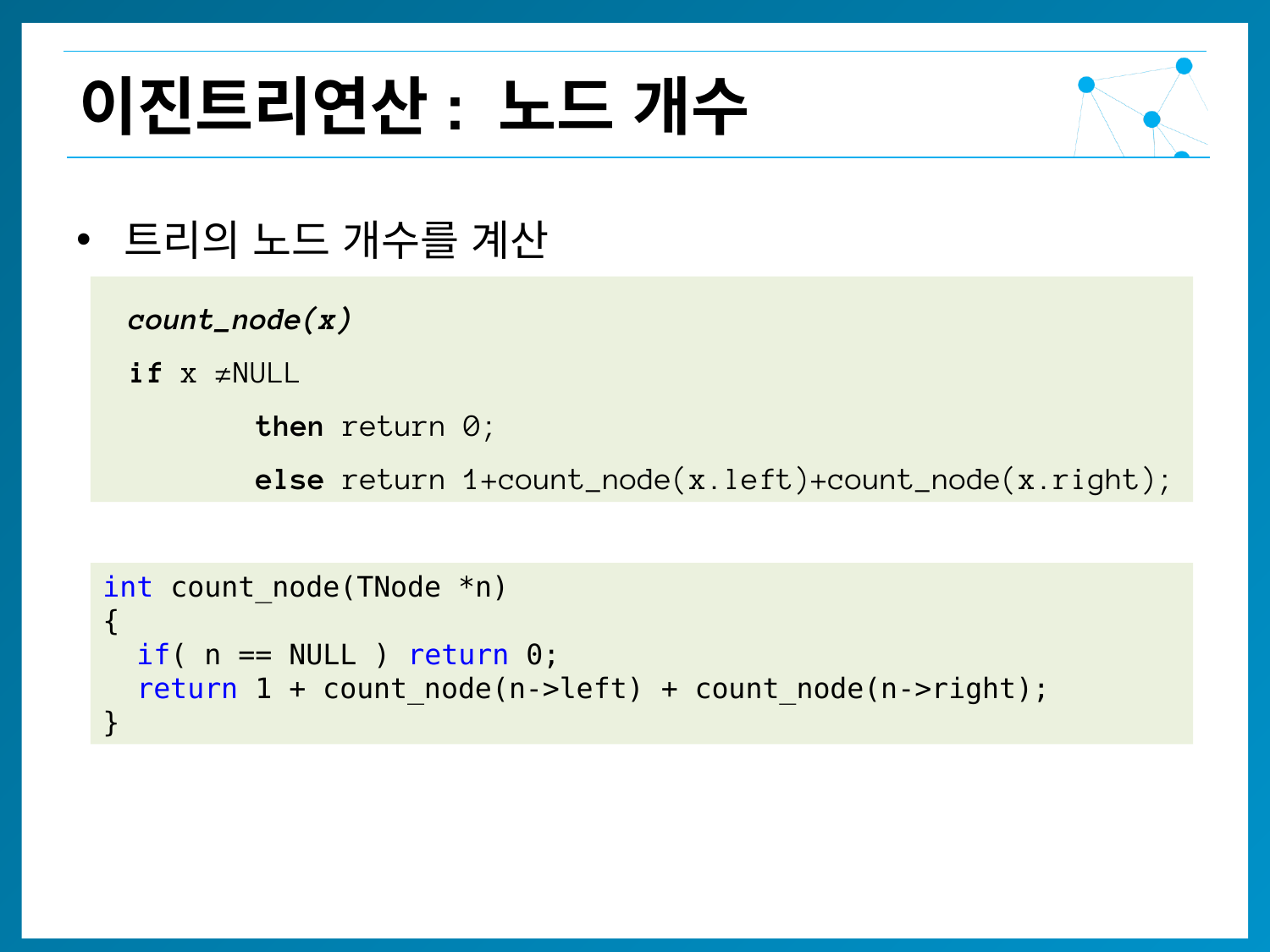

이진트리연산: 노드 개수
트리의 노드 개수를 계산
count_node(x)
if x ≠NULL
	then return 0;
	else return 1+count_node(x.left)+count_node(x.right);
int count_node(TNode *n)
{
  if( n == NULL ) return 0;
  return 1 + count_node(n->left) + count_node(n->right);
}